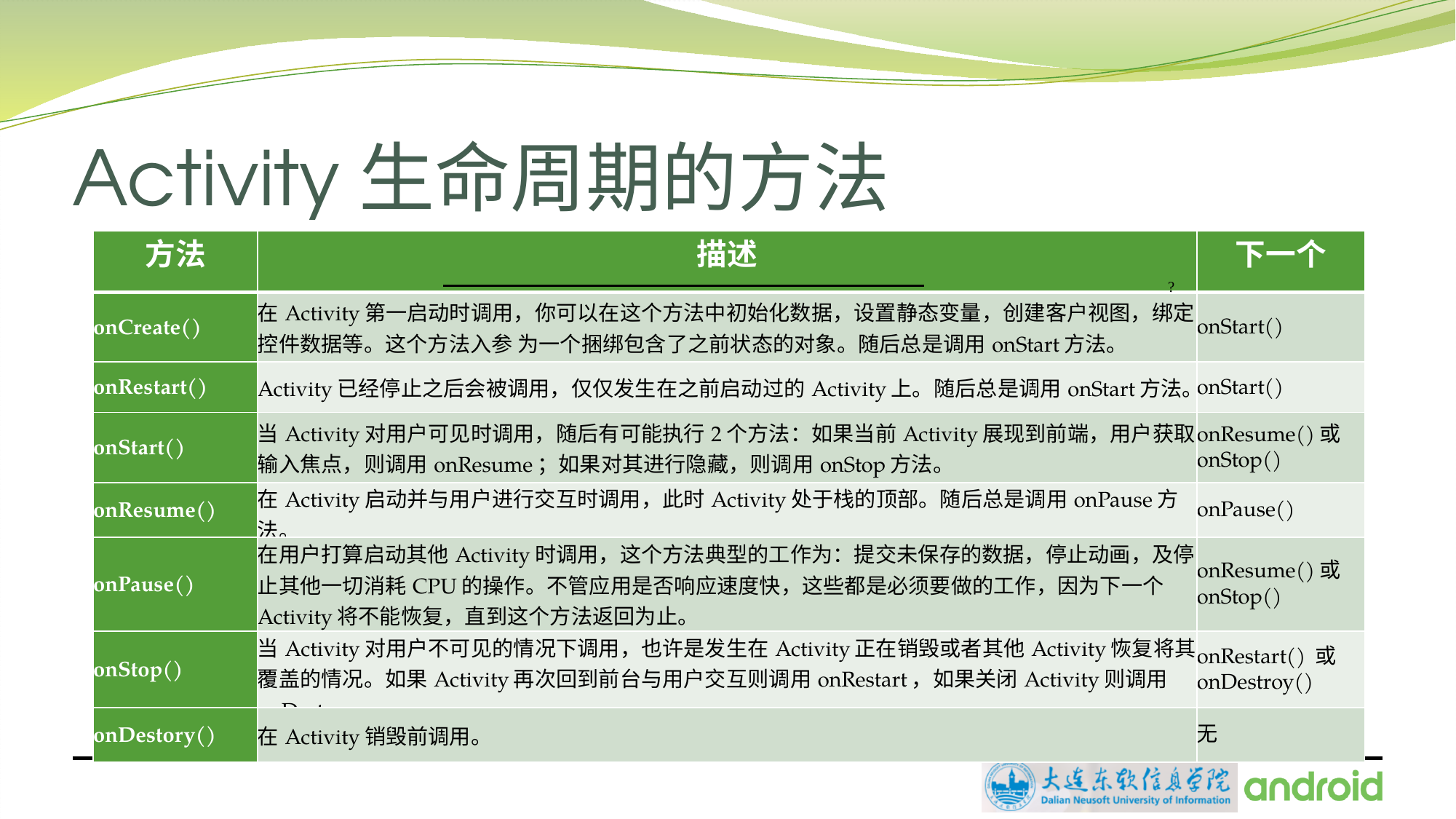

# Activity生命周期的方法
| 方法 | 描述 | 下一个 |
| --- | --- | --- |
| onCreate() | 在Activity第一启动时调用，你可以在这个方法中初始化数据，设置静态变量，创建客户视图，绑定控件数据等。这个方法入参 为一个捆绑包含了之前状态的对象。随后总是调用onStart方法。 | onStart() |
| onRestart() | Activity已经停止之后会被调用，仅仅发生在之前启动过的Activity上。随后总是调用onStart方法。 | onStart() |
| onStart() | 当Activity对用户可见时调用，随后有可能执行2个方法：如果当前Activity展现到前端，用户获取输入焦点，则调用onResume；如果对其进行隐藏，则调用onStop方法。 | onResume()或 onStop() |
| onResume() | 在Activity启动并与用户进行交互时调用，此时Activity处于栈的顶部。随后总是调用onPause方法。 | onPause() |
| onPause() | 在用户打算启动其他Activity时调用，这个方法典型的工作为：提交未保存的数据，停止动画，及停止其他一切消耗CPU的操作。不管应用是否响应速度快，这些都是必须要做的工作，因为下一个Activity将不能恢复，直到这个方法返回为止。 | onResume()或onStop() |
| onStop() | 当Activity对用户不可见的情况下调用，也许是发生在Activity正在销毁或者其他Activity恢复将其覆盖的情况。如果Activity再次回到前台与用户交互则调用onRestart，如果关闭Activity则调用onDestroy。 | onRestart() 或onDestroy() |
| onDestory() | 在Activity销毁前调用。 | 无 |

?
?
?